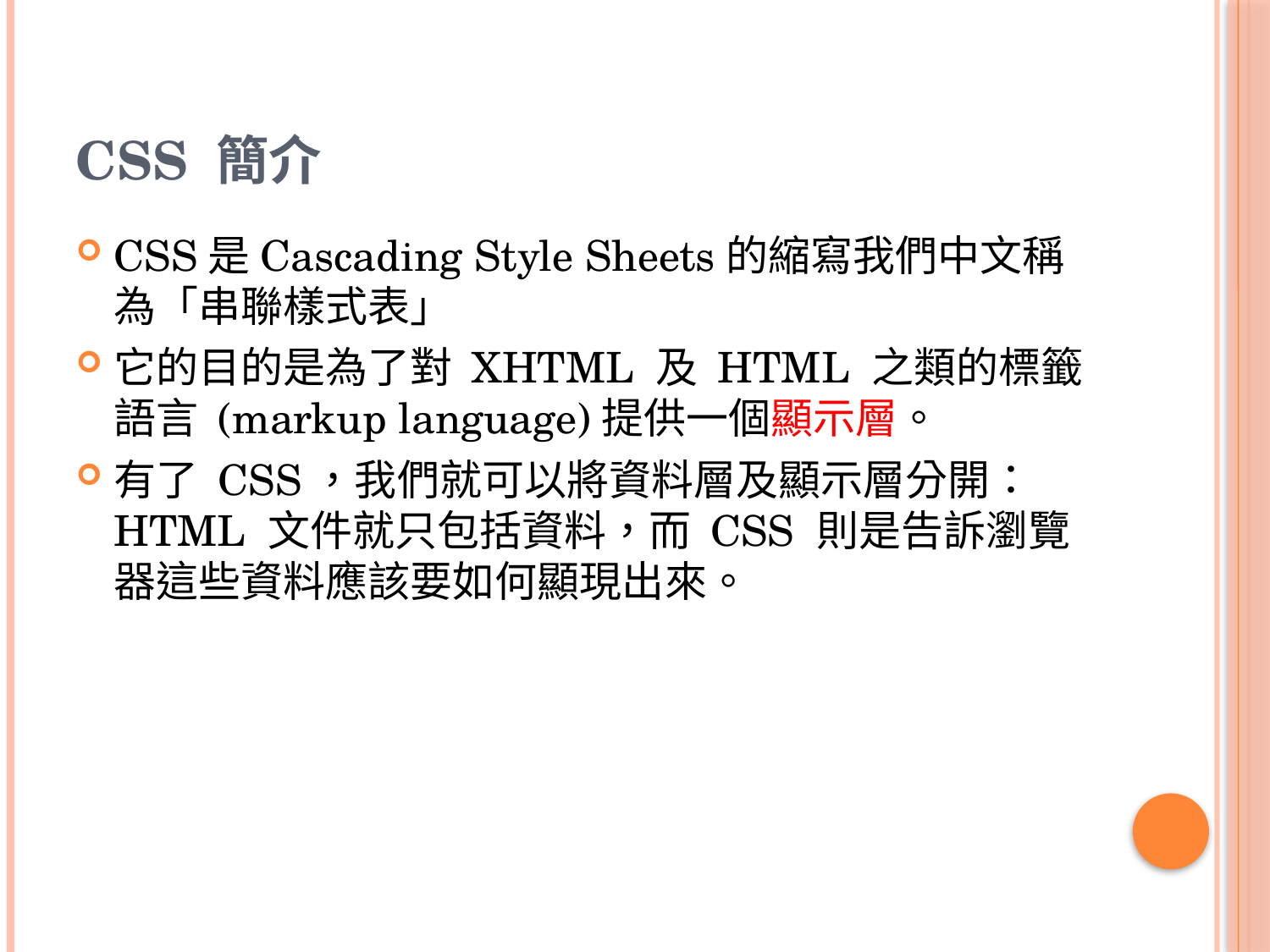

# CSS 簡介
CSS是Cascading Style Sheets的縮寫我們中文稱為「串聯樣式表」
它的目的是為了對 XHTML 及 HTML 之類的標籤語言 (markup language)提供一個顯示層。
有了 CSS，我們就可以將資料層及顯示層分開：HTML 文件就只包括資料，而 CSS 則是告訴瀏覽器這些資料應該要如何顯現出來。